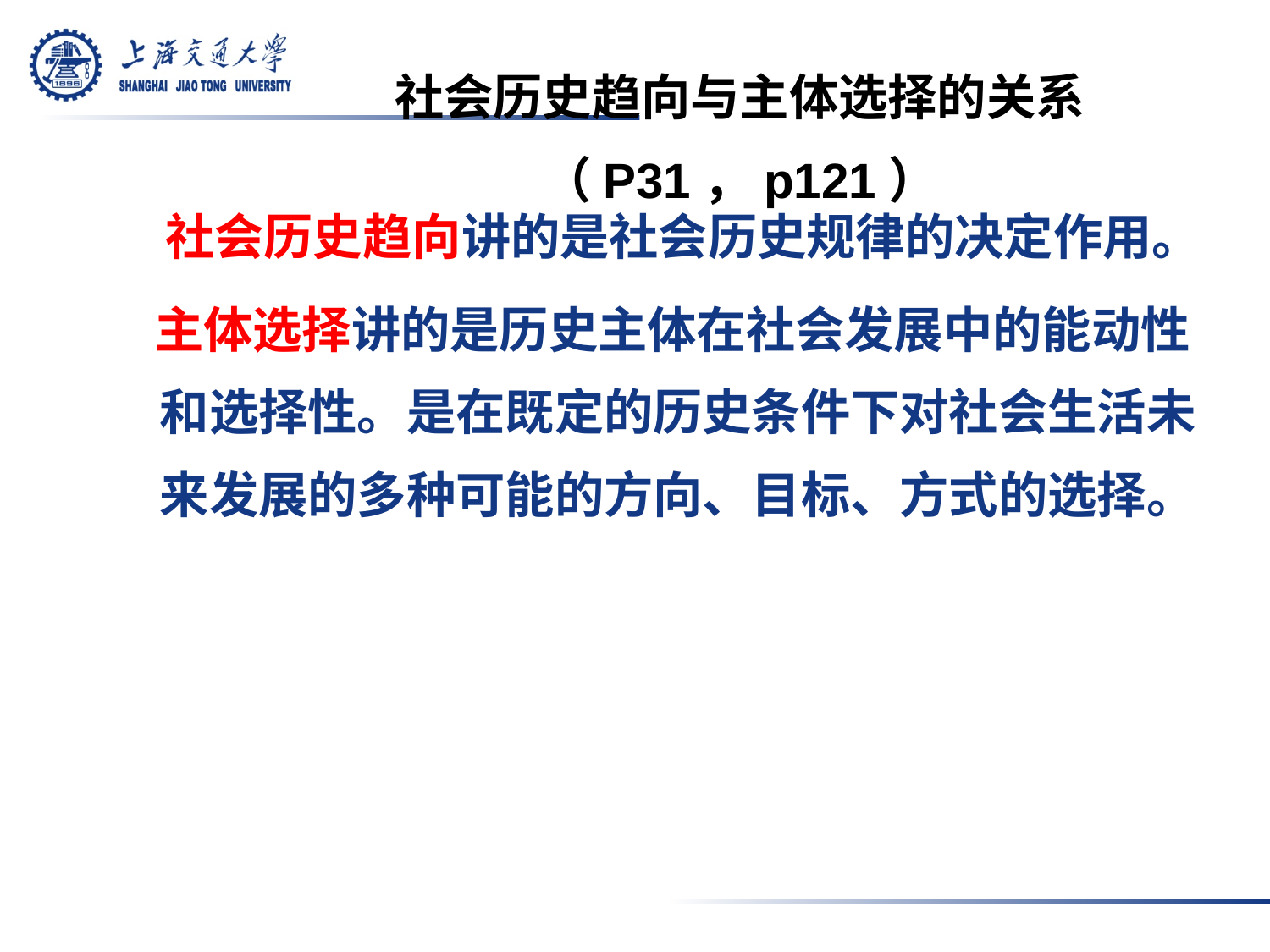

社会历史趋向与主体选择的关系（P31，p121）
     社会历史趋向讲的是社会历史规律的决定作用。
    主体选择讲的是历史主体在社会发展中的能动性和选择性。是在既定的历史条件下对社会生活未来发展的多种可能的方向、目标、方式的选择。